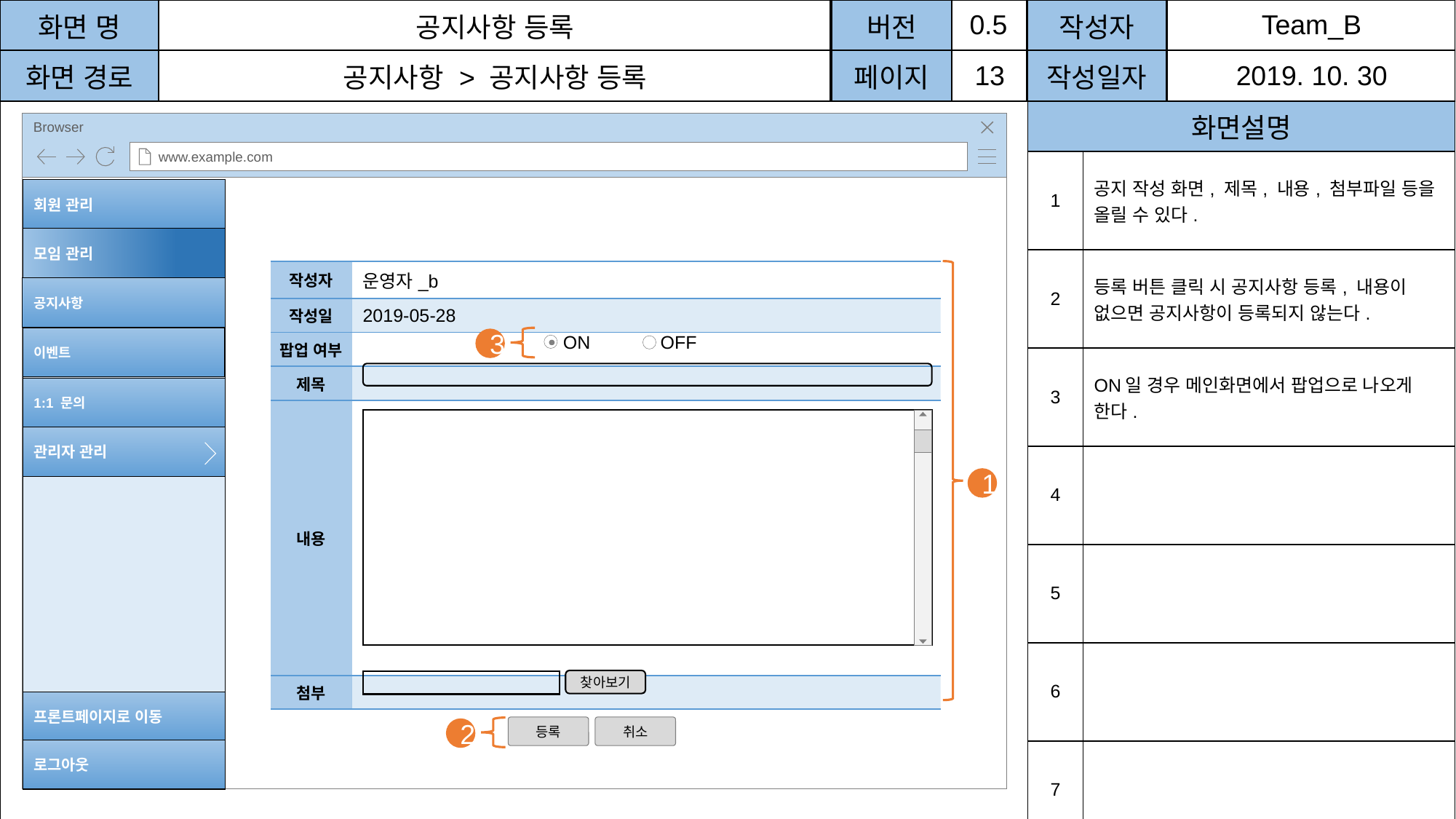

| 화면 명 | 공지사항 등록 | 버전 |  | 작성자 |  |  |
| --- | --- | --- | --- | --- | --- | --- |
| 화면 경로 | 공지사항 > 공지사항 등록 | 페이지 | 13 | 작성일자 |  |  |
|  |  |  |  | 화면설명 |  |  |
|  |  |  |  | 1 | 공지 작성 화면, 제목, 내용, 첨부파일 등을 올릴 수 있다. |  |
|  |  |  |  | 2 | 등록 버튼 클릭 시 공지사항 등록, 내용이 없으면 공지사항이 등록되지 않는다. |  |
|  |  |  |  | 3 | ON일 경우 메인화면에서 팝업으로 나오게 한다. |  |
|  |  |  |  | 4 |  |  |
|  |  |  |  | 5 |  |  |
|  |  |  |  | 6 |  |  |
|  |  |  |  | 7 |  |  |
Browser

www.example.com

회원 관리

프론트페이지로 이동
로그아웃
모임 관리
1:1 문의
관리자 관리

공지사항
이벤트
| 작성자 | 운영자\_b |
| --- | --- |
| 작성일 | 2019-05-28 |
| 팝업 여부 |  |
| 제목 |  |
| 내용 |  |
| 첨부 |  |

ON
OFF

3

1
찾아보기

취소
등록

2